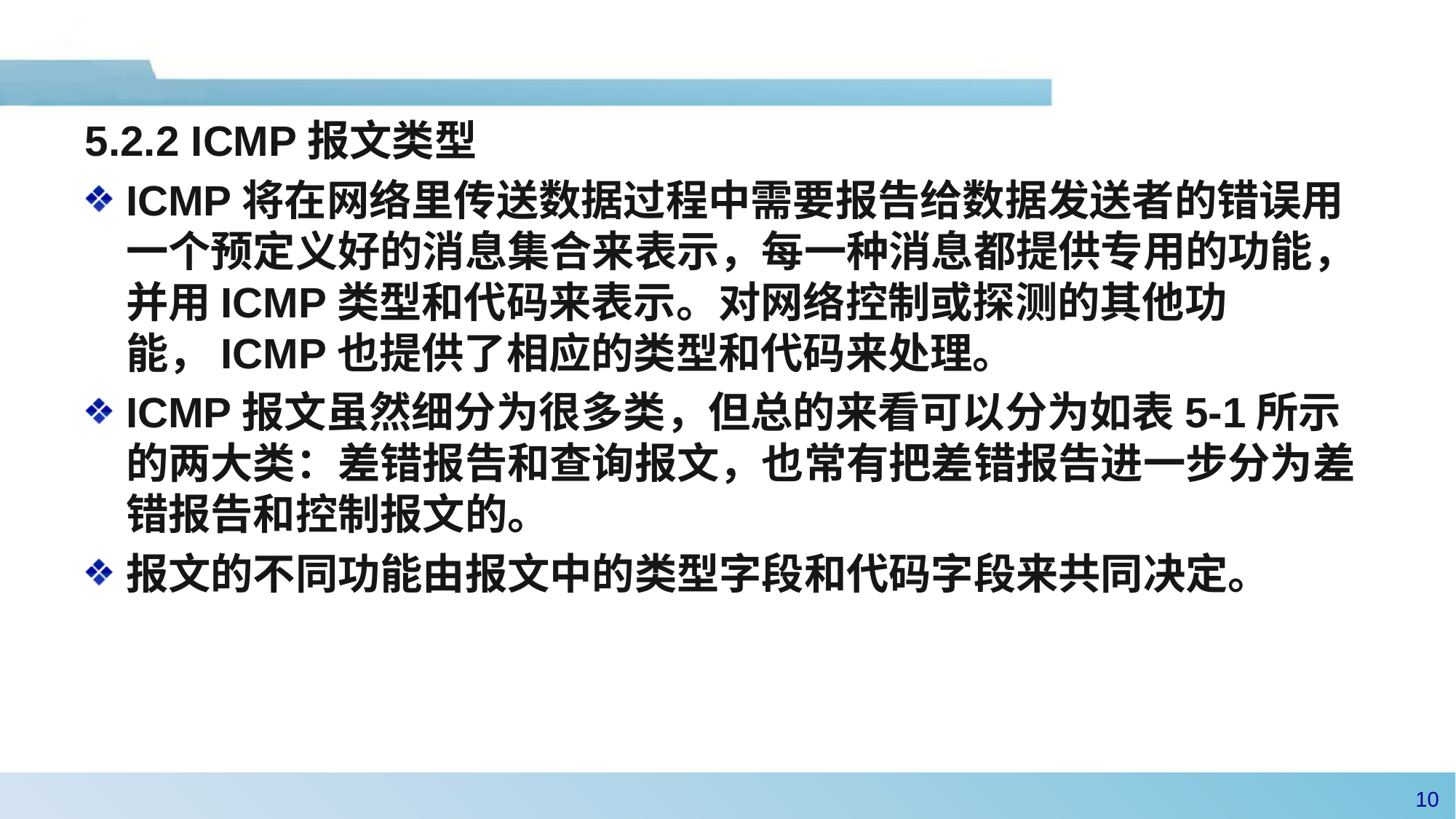

5.2.2 ICMP报文类型
ICMP将在网络里传送数据过程中需要报告给数据发送者的错误用一个预定义好的消息集合来表示，每一种消息都提供专用的功能，并用ICMP类型和代码来表示。对网络控制或探测的其他功能，ICMP也提供了相应的类型和代码来处理。
ICMP报文虽然细分为很多类，但总的来看可以分为如表5-1所示的两大类：差错报告和查询报文，也常有把差错报告进一步分为差错报告和控制报文的。
报文的不同功能由报文中的类型字段和代码字段来共同决定。
10